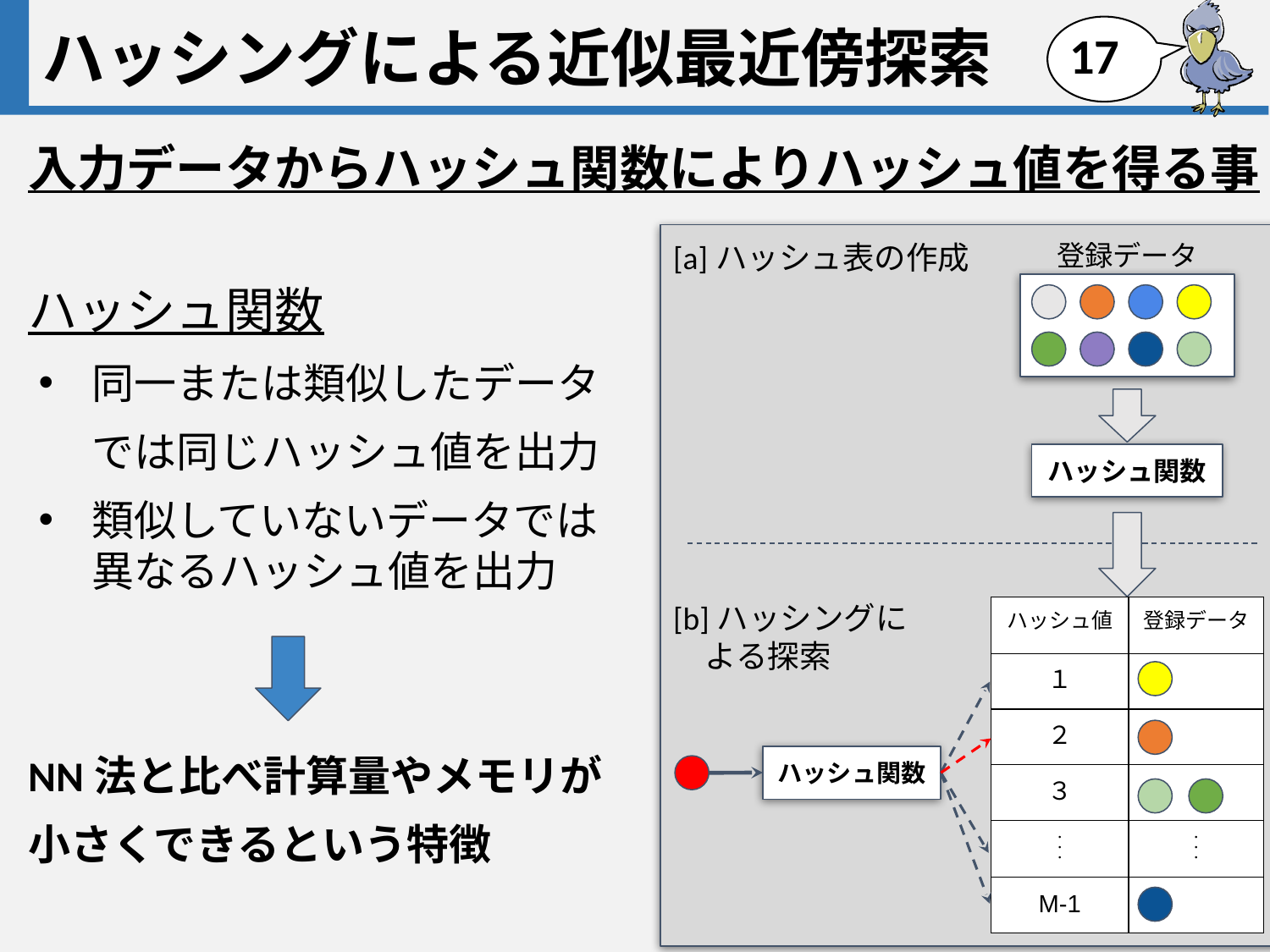

# ハッシングによる近似最近傍探索
17
入力データからハッシュ関数によりハッシュ値を得る事

ハッシュ関数
同一または類似したデータ
では同じハッシュ値を出力
類似していないデータでは　　　　　　　　　　　　　　　異なるハッシュ値を出力

NN法と比べ計算量やメモリが
小さくできるという特徴

[a]ハッシュ表の作成
登録データ

ハッシュ関数

[b]ハッシングに　よる探索
| ハッシュ値 | 登録データ |
| --- | --- |
| １ |  |
| ２ |  |
| ３ |  |
| ・ ・ ・ | ・ ・ ・ |
| M-1 |  |

ハッシュ関数